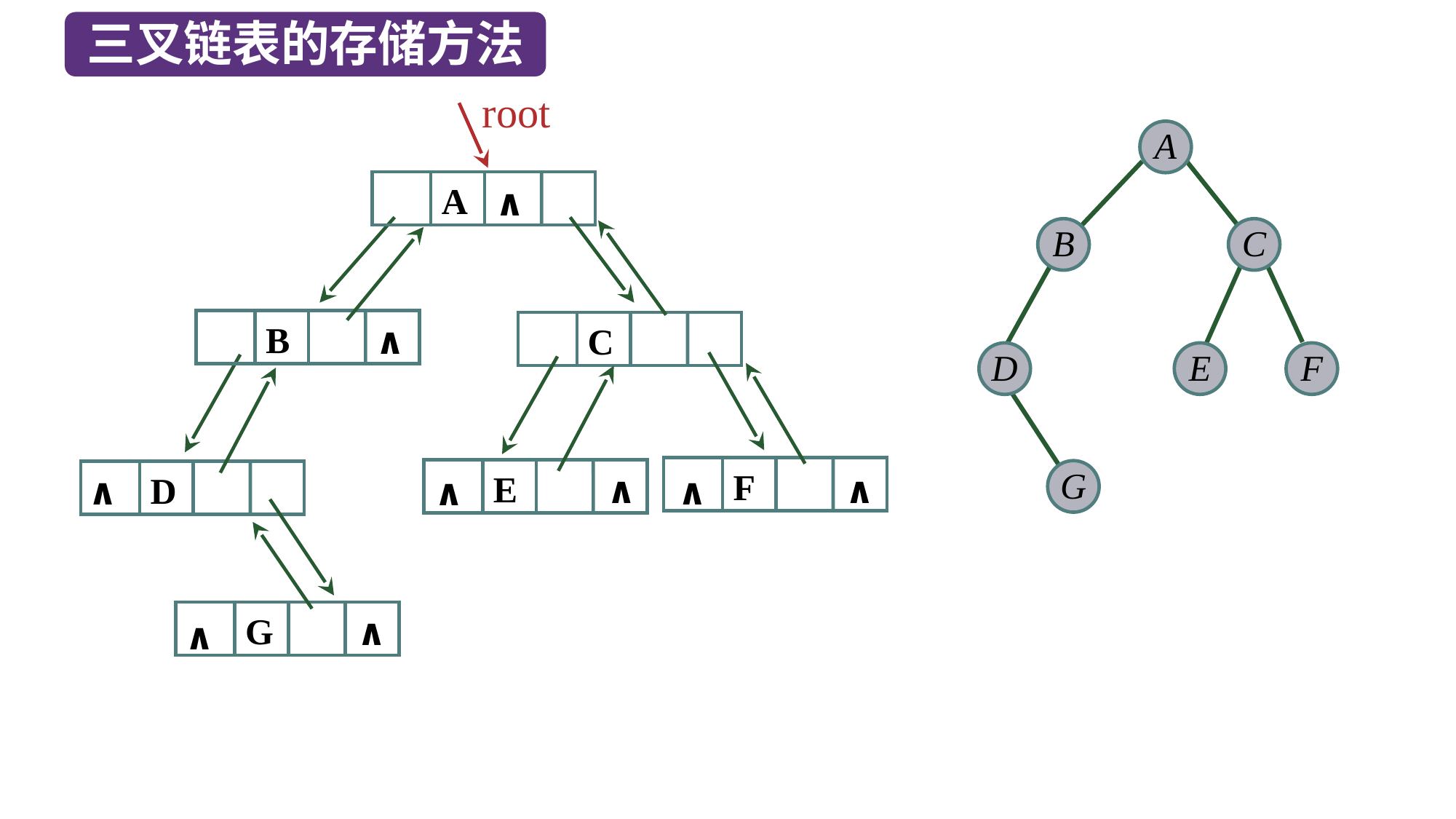

三叉链表的存储方法

root

∧

A

∧

B

C

F

∧
∧

E

∧
∧

D
∧

∧

G
∧
A

B
C

D
E
F

G